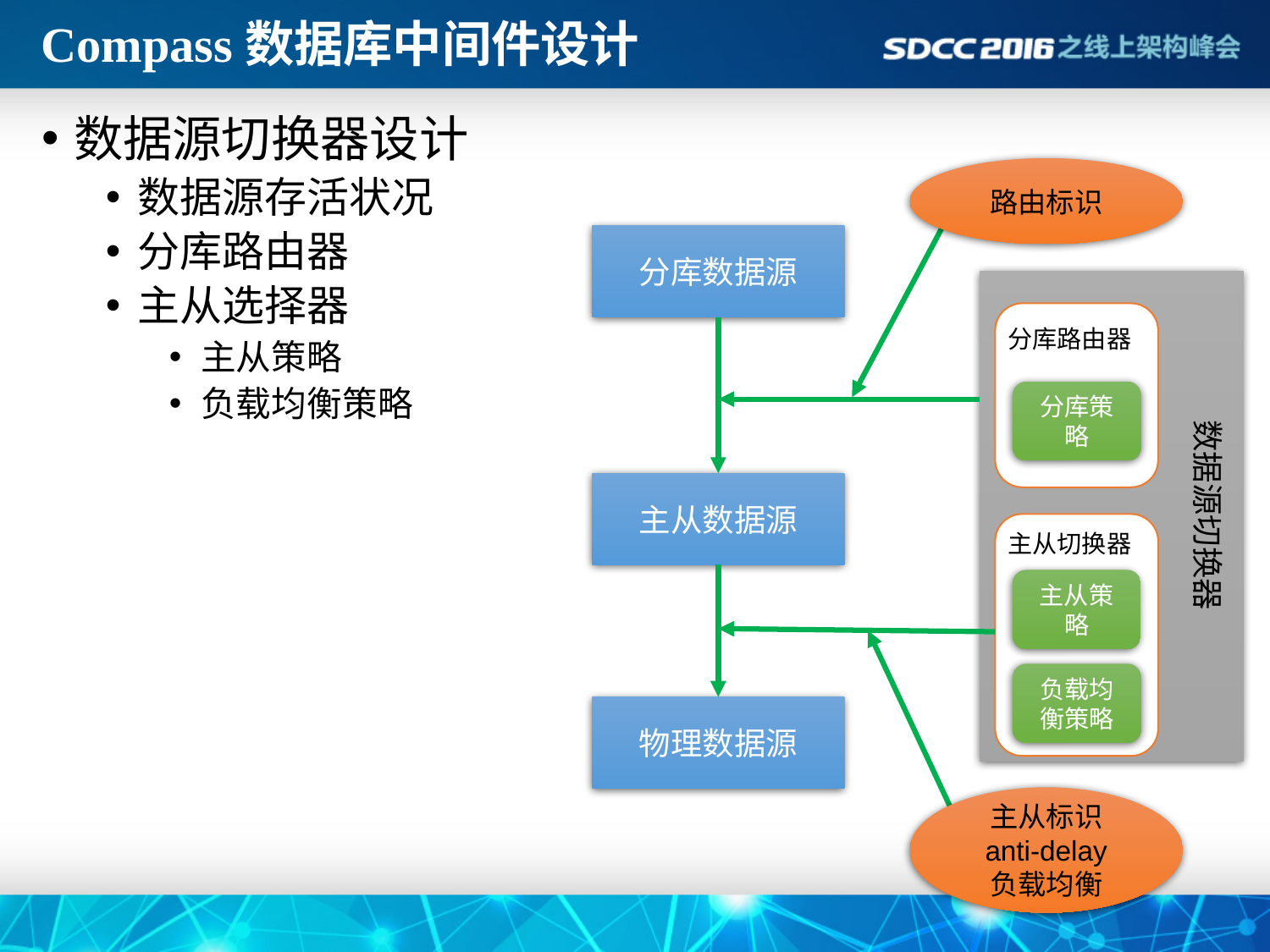

# Compass数据库中间件设计
数据源切换器设计
数据源存活状况
分库路由器
主从选择器
主从策略
负载均衡策略
路由标识
分库数据源

分库路由器
分库策略
数据源切换器
主从数据源

主从切换器
主从策略
负载均衡策略
物理数据源
主从标识
anti-delay
负载均衡